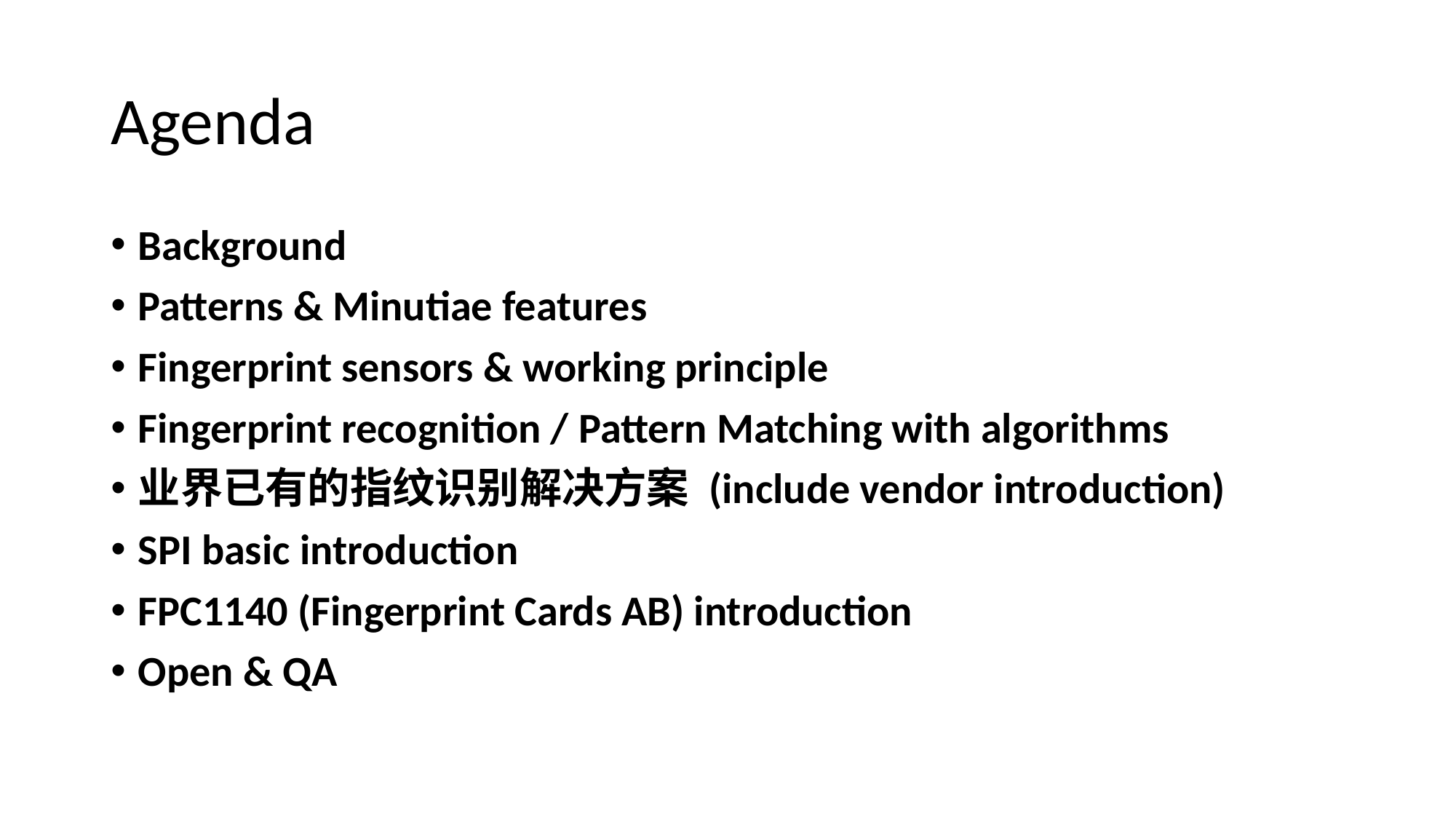

# Agenda
Background
Patterns & Minutiae features
Fingerprint sensors & working principle
Fingerprint recognition / Pattern Matching with algorithms
业界已有的指纹识别解决方案 (include vendor introduction)
SPI basic introduction
FPC1140 (Fingerprint Cards AB) introduction
Open & QA